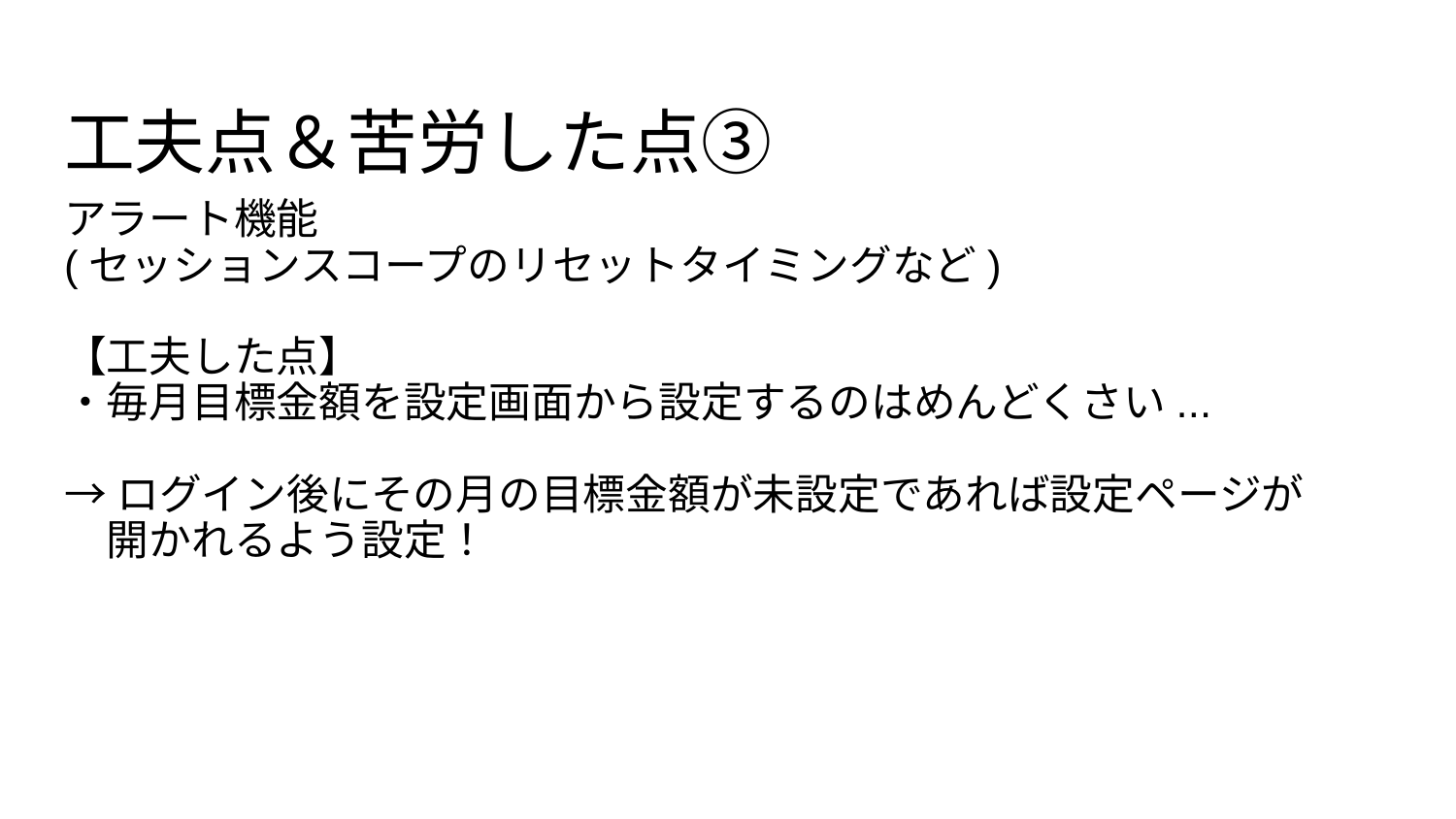

# 工夫点＆苦労した点③
アラート機能
(セッションスコープのリセットタイミングなど)

【工夫した点】
・毎月目標金額を設定画面から設定するのはめんどくさい...

→ログイン後にその月の目標金額が未設定であれば設定ページが
　開かれるよう設定！